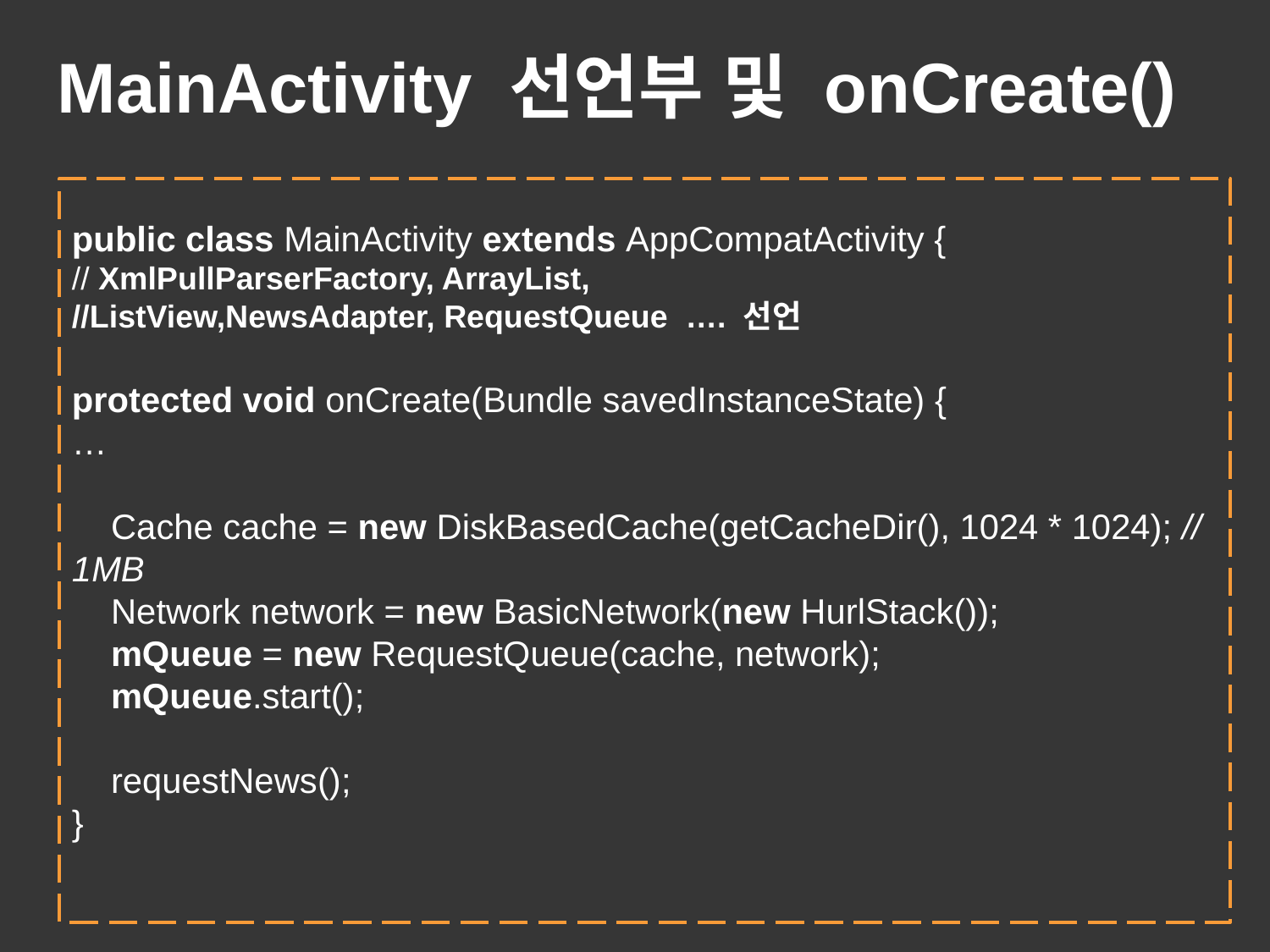

MainActivity 선언부 및 onCreate()
public class MainActivity extends AppCompatActivity {
// XmlPullParserFactory, ArrayList,
//ListView,NewsAdapter, RequestQueue  …. 선언

protected void onCreate(Bundle savedInstanceState) {
…
    Cache cache = new DiskBasedCache(getCacheDir(), 1024 * 1024); // 1MB
    Network network = new BasicNetwork(new HurlStack());
    mQueue = new RequestQueue(cache, network);
    mQueue.start();
    requestNews();
}